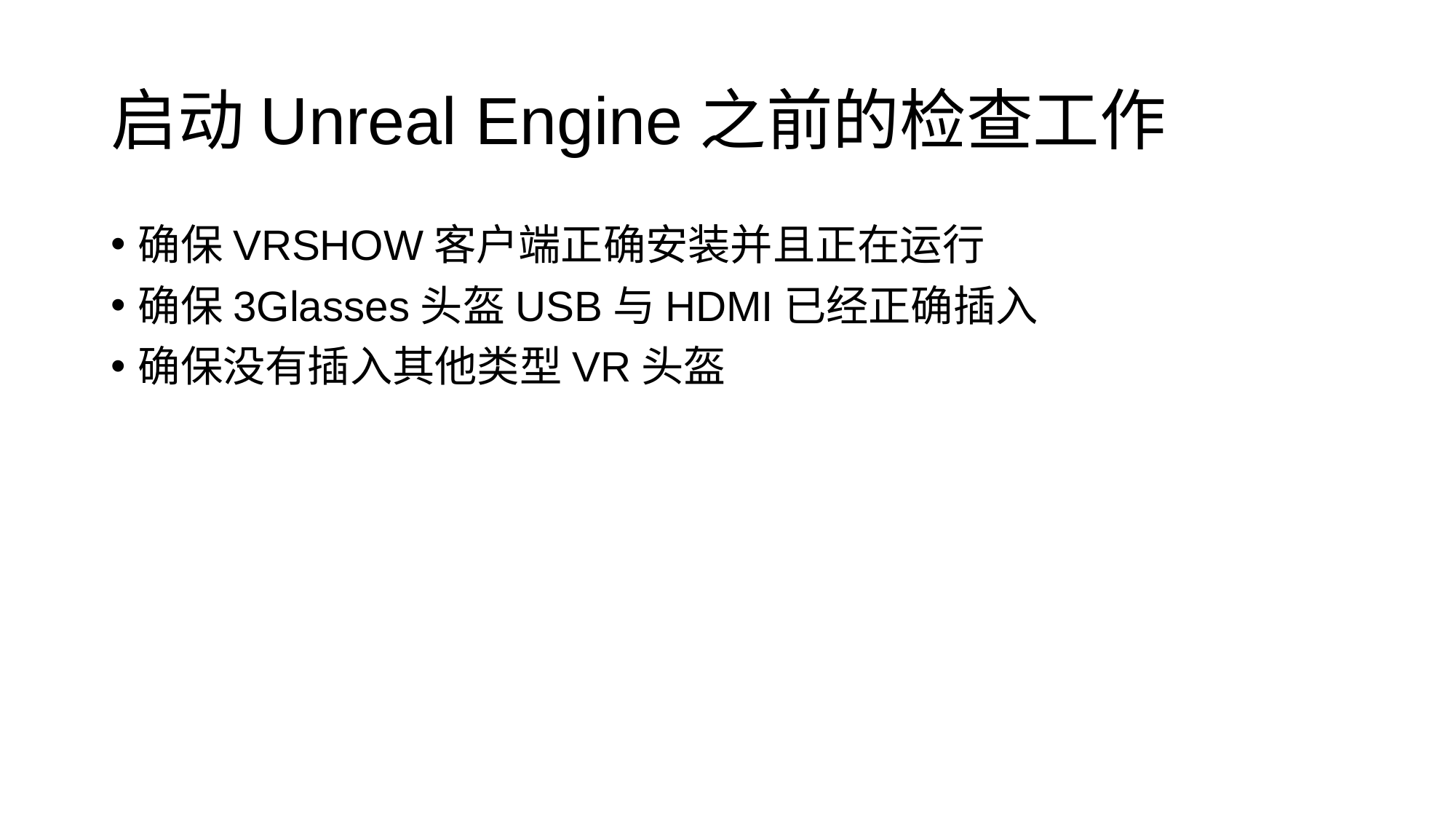

# 启动Unreal Engine之前的检查工作
确保VRSHOW客户端正确安装并且正在运行
确保3Glasses头盔USB与HDMI已经正确插入
确保没有插入其他类型VR头盔